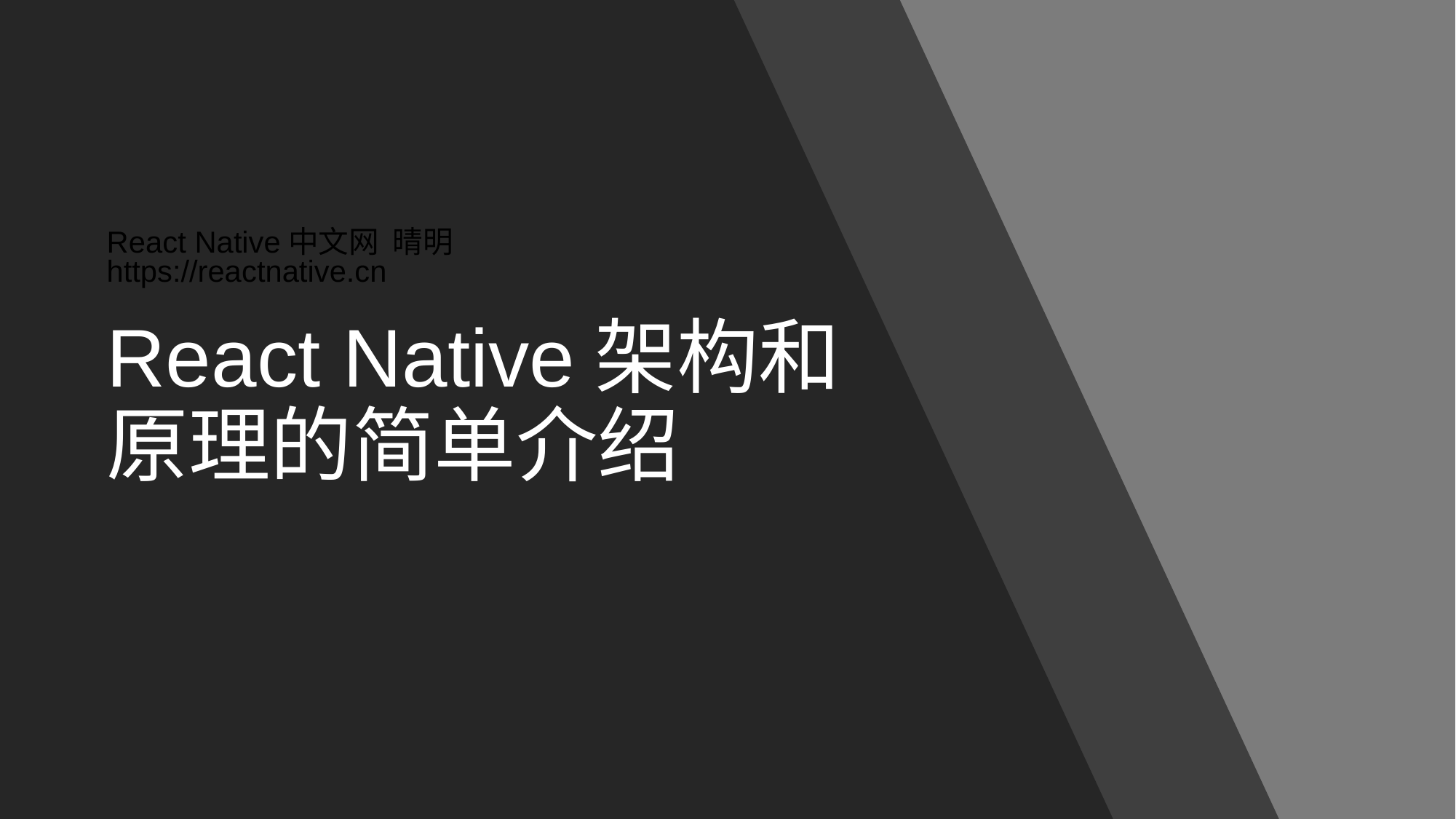

React Native中文网  晴明
https://reactnative.cn
# React Native架构和原理的简单介绍